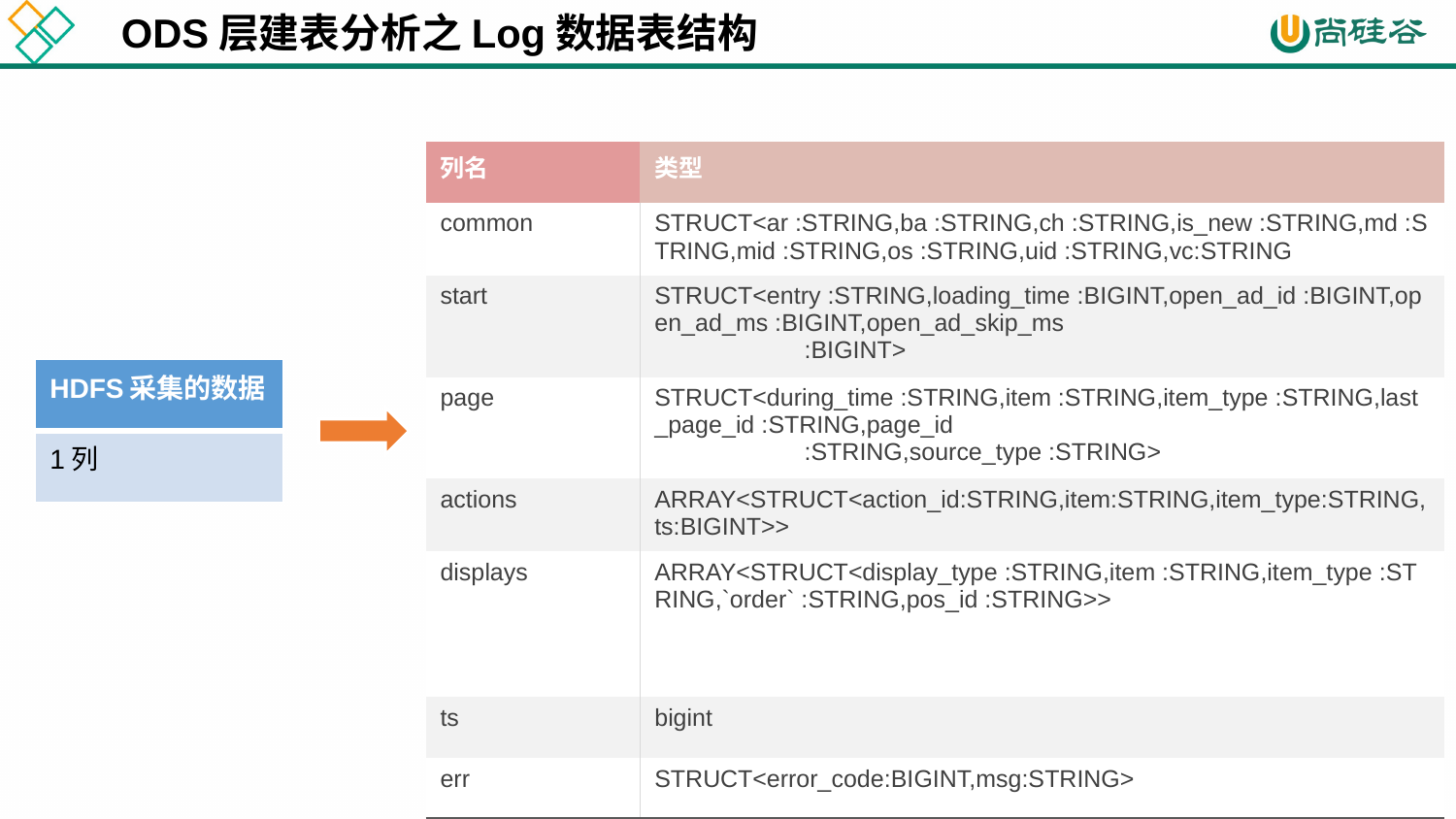

ODS层建表分析之Log数据表结构
| 列名 | 类型 |
| --- | --- |
| common | STRUCT<ar :STRING,ba :STRING,ch :STRING,is\_new :STRING,md :STRING,mid :STRING,os :STRING,uid :STRING,vc:STRING |
| start | STRUCT<entry :STRING,loading\_time :BIGINT,open\_ad\_id :BIGINT,open\_ad\_ms :BIGINT,open\_ad\_skip\_ms :BIGINT> |
| page | STRUCT<during\_time :STRING,item :STRING,item\_type :STRING,last\_page\_id :STRING,page\_id :STRING,source\_type :STRING> |
| actions | ARRAY<STRUCT<action\_id:STRING,item:STRING,item\_type:STRING,ts:BIGINT>> |
| displays | ARRAY<STRUCT<display\_type :STRING,item :STRING,item\_type :STRING,`order` :STRING,pos\_id :STRING>> |
| ts | bigint |
| err | STRUCT<error\_code:BIGINT,msg:STRING> |
| HDFS采集的数据 |
| --- |
| 1列 |